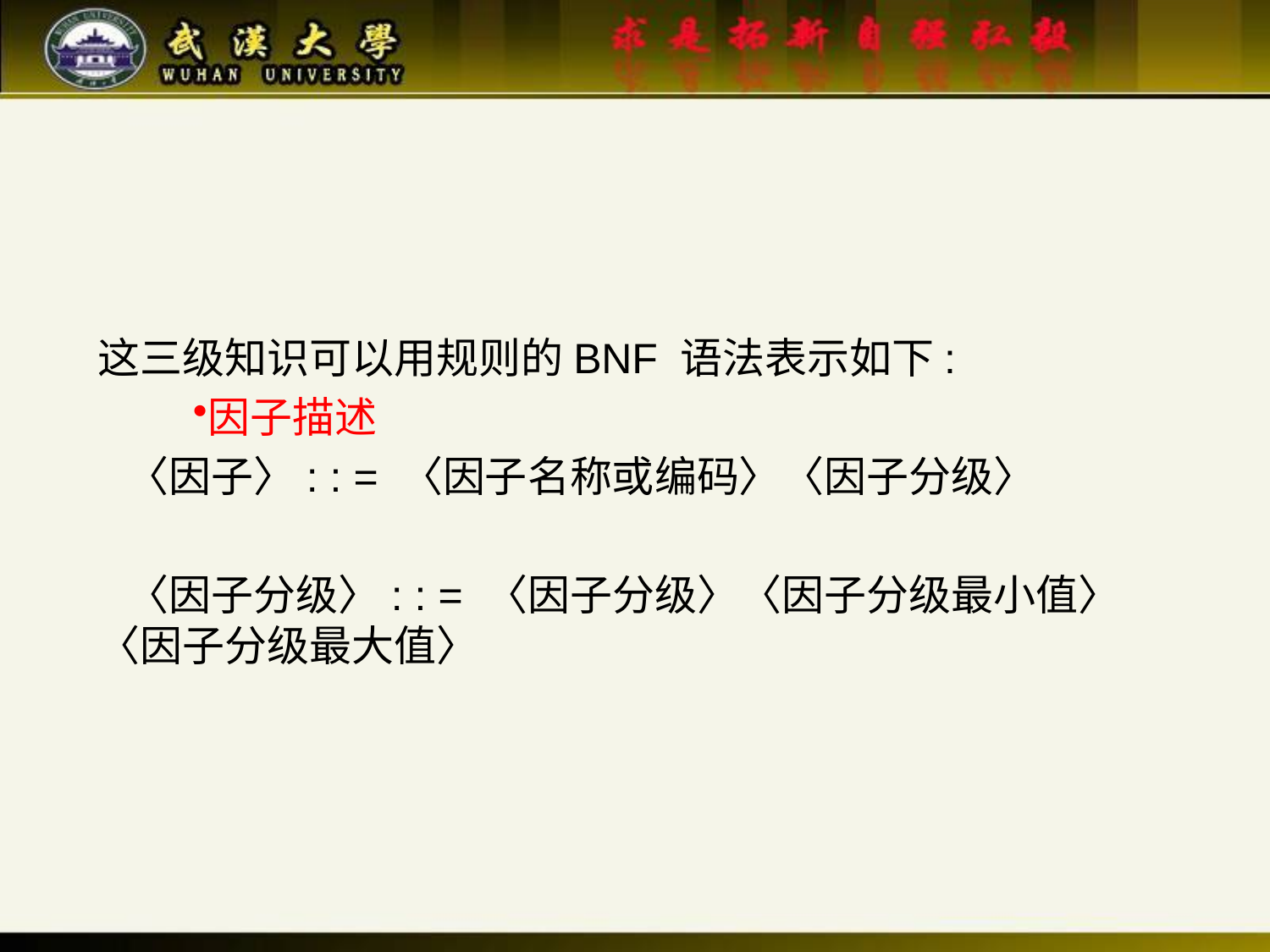

#

这三级知识可以用规则的BNF 语法表示如下:
因子描述
  〈因子〉: : = 〈因子名称或编码〉〈因子分级〉

  〈因子分级〉: : = 〈因子分级〉〈因子分级最小值〉〈因子分级最大值〉